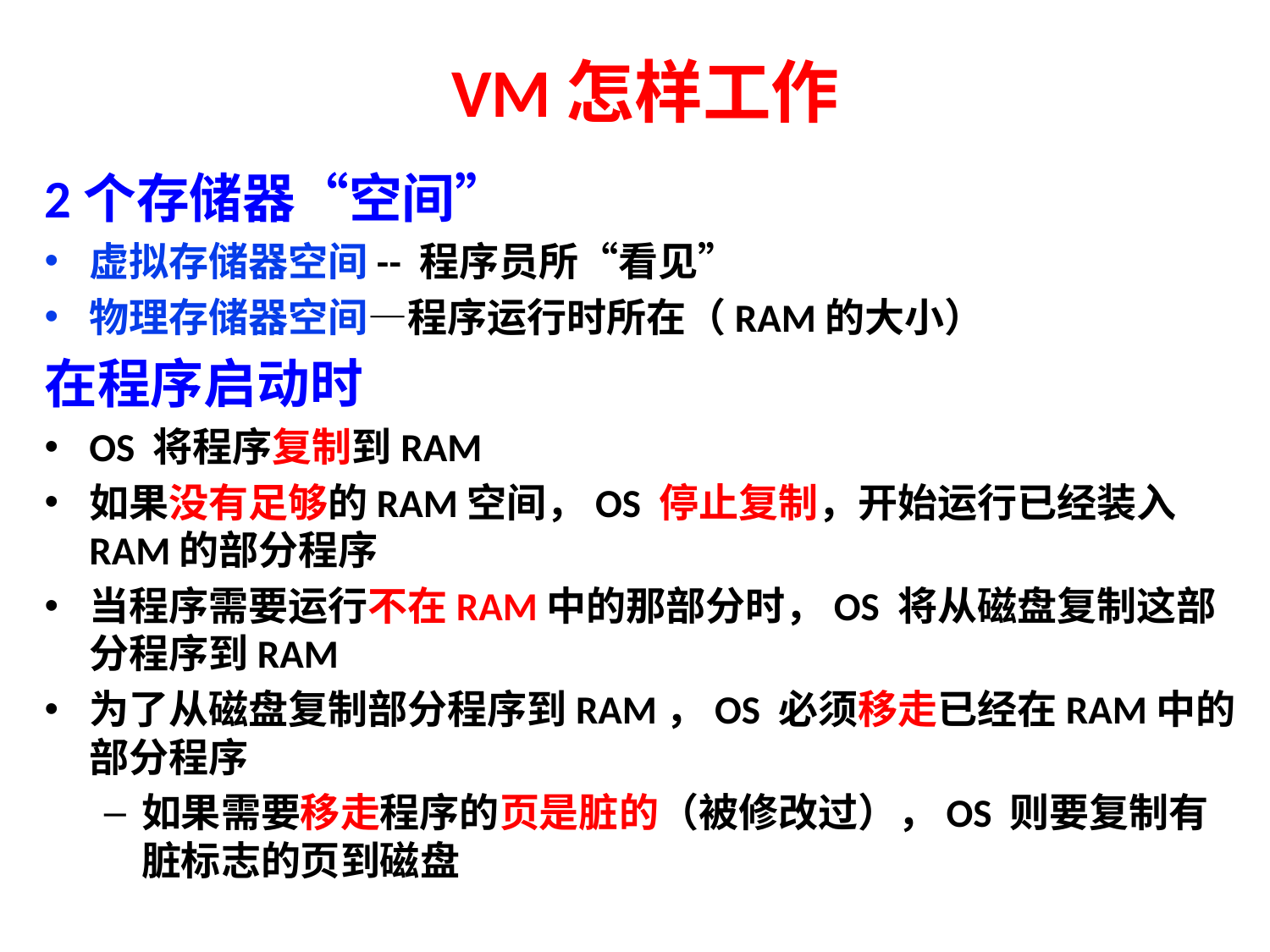

# VM怎样工作
2个存储器“空间”
虚拟存储器空间-- 程序员所“看见”
物理存储器空间—程序运行时所在（RAM的大小）
在程序启动时
OS 将程序复制到RAM
如果没有足够的RAM空间，OS 停止复制，开始运行已经装入RAM的部分程序
当程序需要运行不在RAM中的那部分时，OS 将从磁盘复制这部分程序到RAM
为了从磁盘复制部分程序到RAM，OS 必须移走已经在RAM中的部分程序
如果需要移走程序的页是脏的（被修改过），OS 则要复制有脏标志的页到磁盘
23